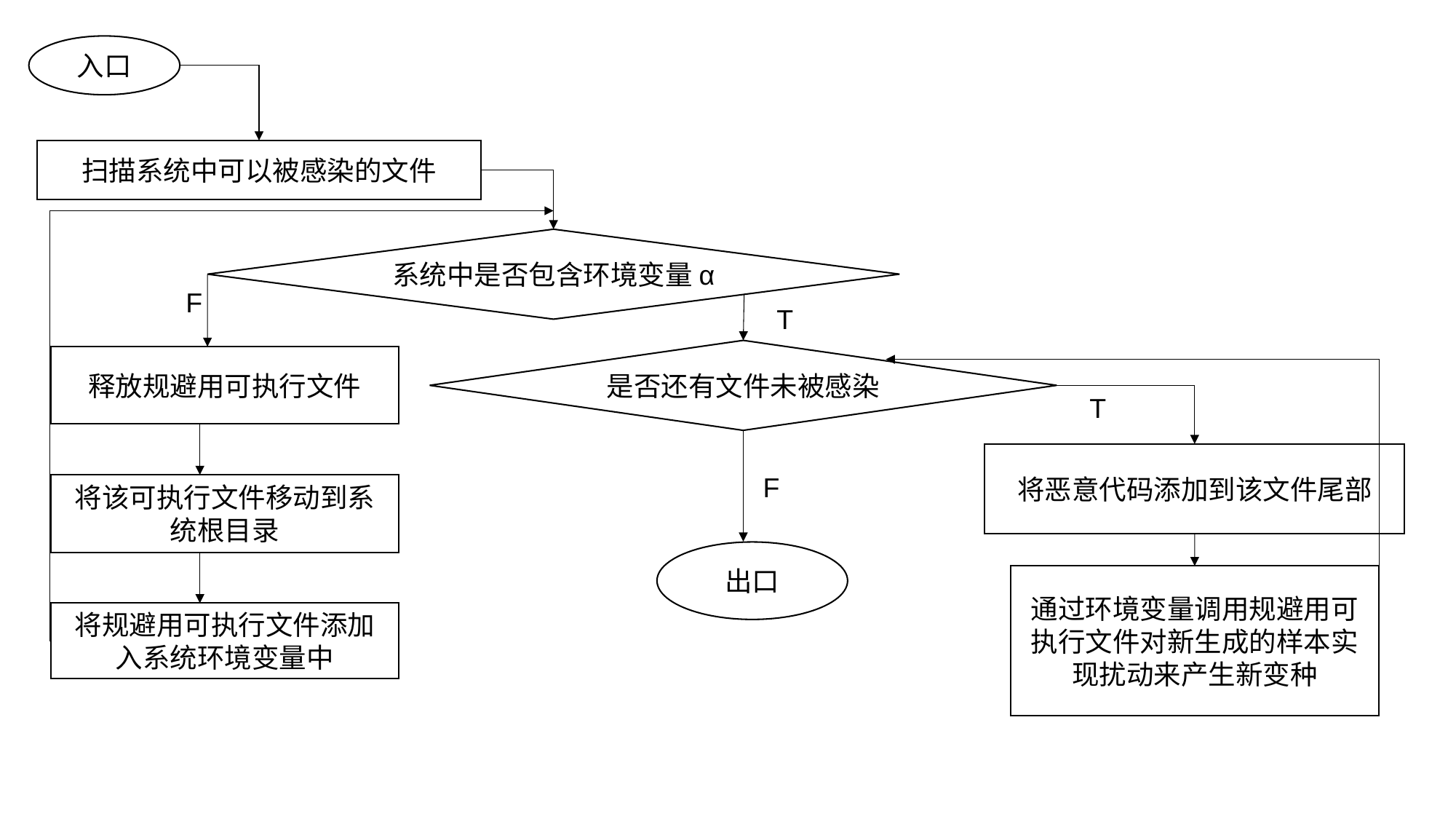

入口
扫描系统中可以被感染的文件
系统中是否包含环境变量α
F
T
是否还有文件未被感染
释放规避用可执行文件
T
将恶意代码添加到该文件尾部
F
将该可执行文件移动到系统根目录
出口
通过环境变量调用规避用可执行文件对新生成的样本实现扰动来产生新变种
将规避用可执行文件添加入系统环境变量中